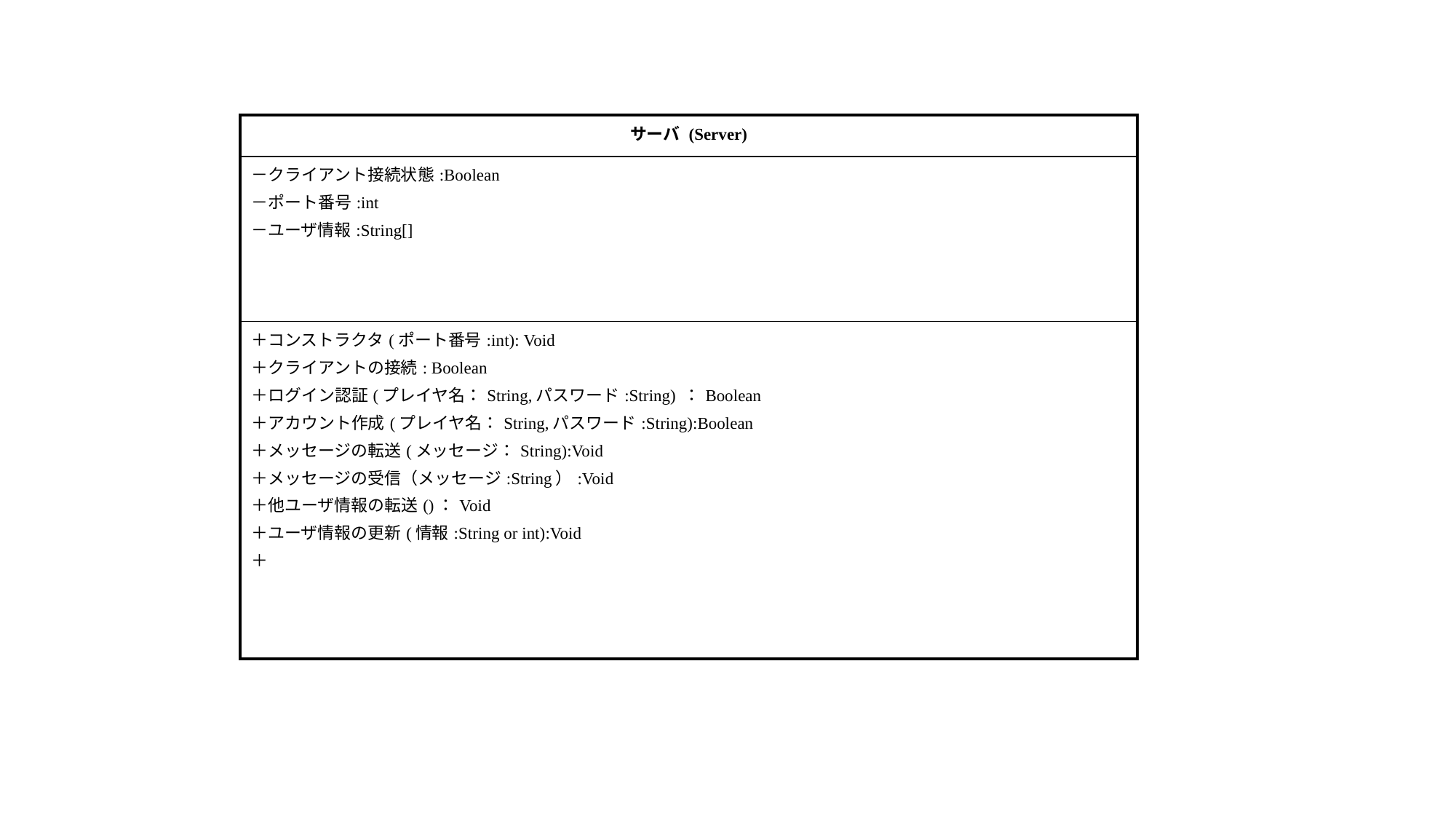

| サーバ (Server) |
| --- |
| －クライアント接続状態:Boolean －ポート番号:int －ユーザ情報:String[] |
| ＋コンストラクタ(ポート番号:int): Void ＋クライアントの接続: Boolean ＋ログイン認証(プレイヤ名：String,パスワード:String) ：Boolean ＋アカウント作成(プレイヤ名：String,パスワード:String):Boolean ＋メッセージの転送(メッセージ：String):Void ＋メッセージの受信（メッセージ:String）:Void ＋他ユーザ情報の転送()：Void ＋ユーザ情報の更新(情報:String or int):Void ＋ |